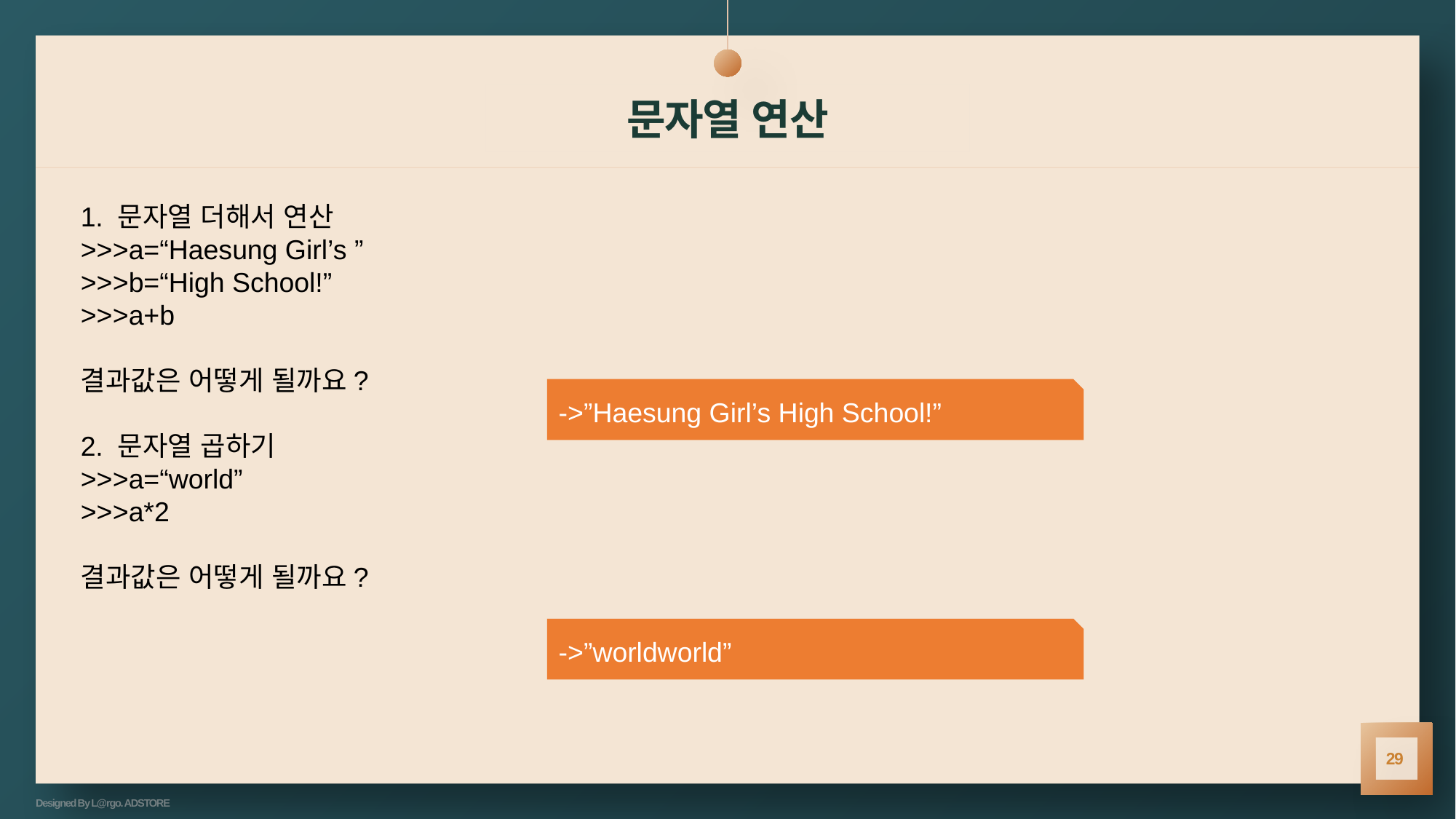

# 문자열 연산

1. 문자열 더해서 연산
>>>a=“Haesung Girl’s ”
>>>b=“High School!”
>>>a+b

결과값은 어떻게 될까요?

2. 문자열 곱하기
>>>a=“world”
>>>a*2

결과값은 어떻게 될까요?

->”Haesung Girl’s High School!”
->”worldworld”
29
Designed By L@rgo. ADSTORE